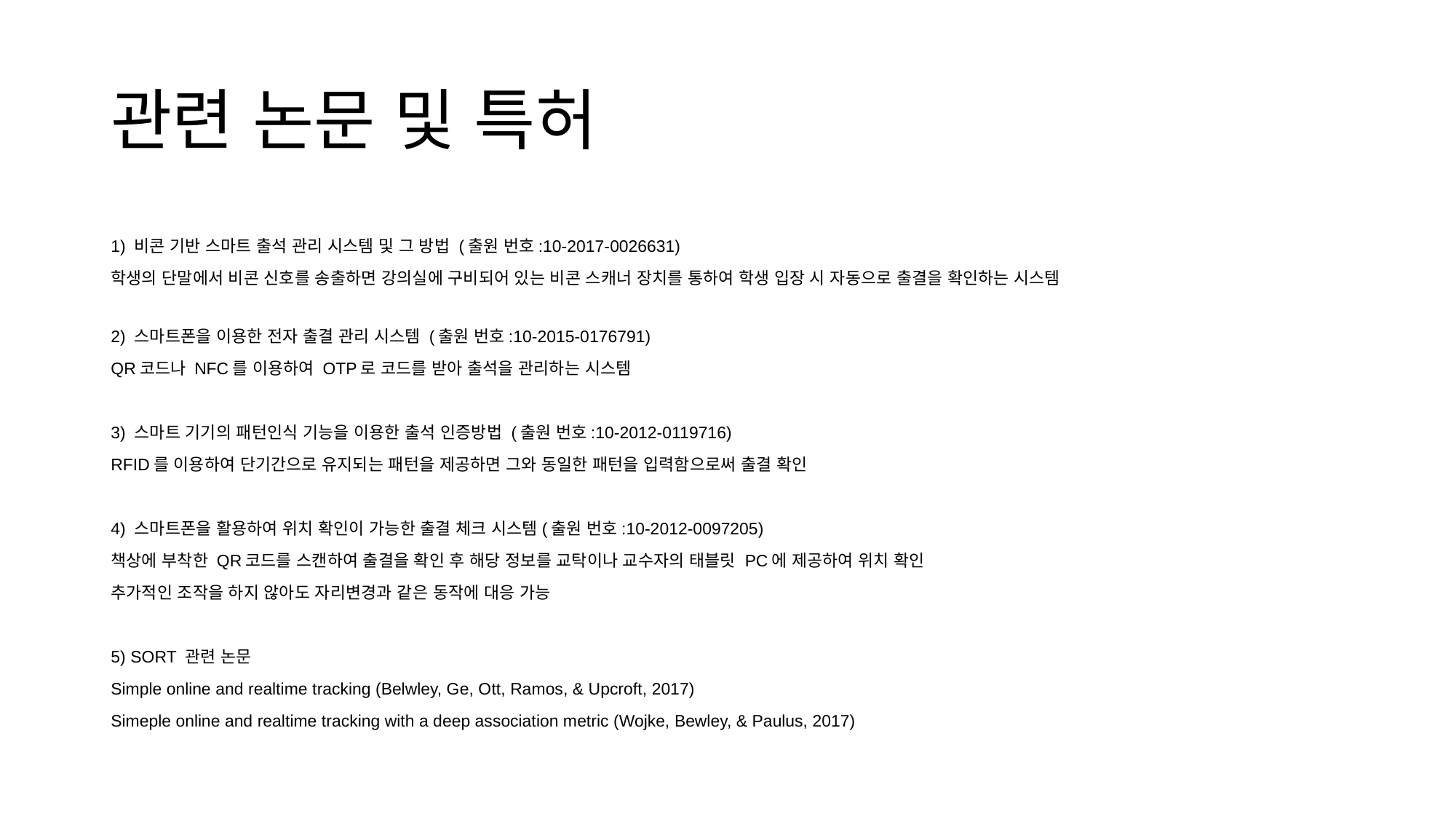

# 관련 논문 및 특허
1) 비콘 기반 스마트 출석 관리 시스템 및 그 방법 (출원 번호:10-2017-0026631)
학생의 단말에서 비콘 신호를 송출하면 강의실에 구비되어 있는 비콘 스캐너 장치를 통하여 학생 입장 시 자동으로 출결을 확인하는 시스템

2) 스마트폰을 이용한 전자 출결 관리 시스템 (출원 번호:10-2015-0176791)
QR코드나 NFC를 이용하여 OTP로 코드를 받아 출석을 관리하는 시스템

3) 스마트 기기의 패턴인식 기능을 이용한 출석 인증방법 (출원 번호:10-2012-0119716)
RFID를 이용하여 단기간으로 유지되는 패턴을 제공하면 그와 동일한 패턴을 입력함으로써 출결 확인

4) 스마트폰을 활용하여 위치 확인이 가능한 출결 체크 시스템(출원 번호:10-2012-0097205)
책상에 부착한 QR코드를 스캔하여 출결을 확인 후 해당 정보를 교탁이나 교수자의 태블릿 PC에 제공하여 위치 확인
추가적인 조작을 하지 않아도 자리변경과 같은 동작에 대응 가능

5) SORT 관련 논문
Simple online and realtime tracking (Belwley, Ge, Ott, Ramos, & Upcroft, 2017)
Simeple online and realtime tracking with a deep association metric (Wojke, Bewley, & Paulus, 2017)